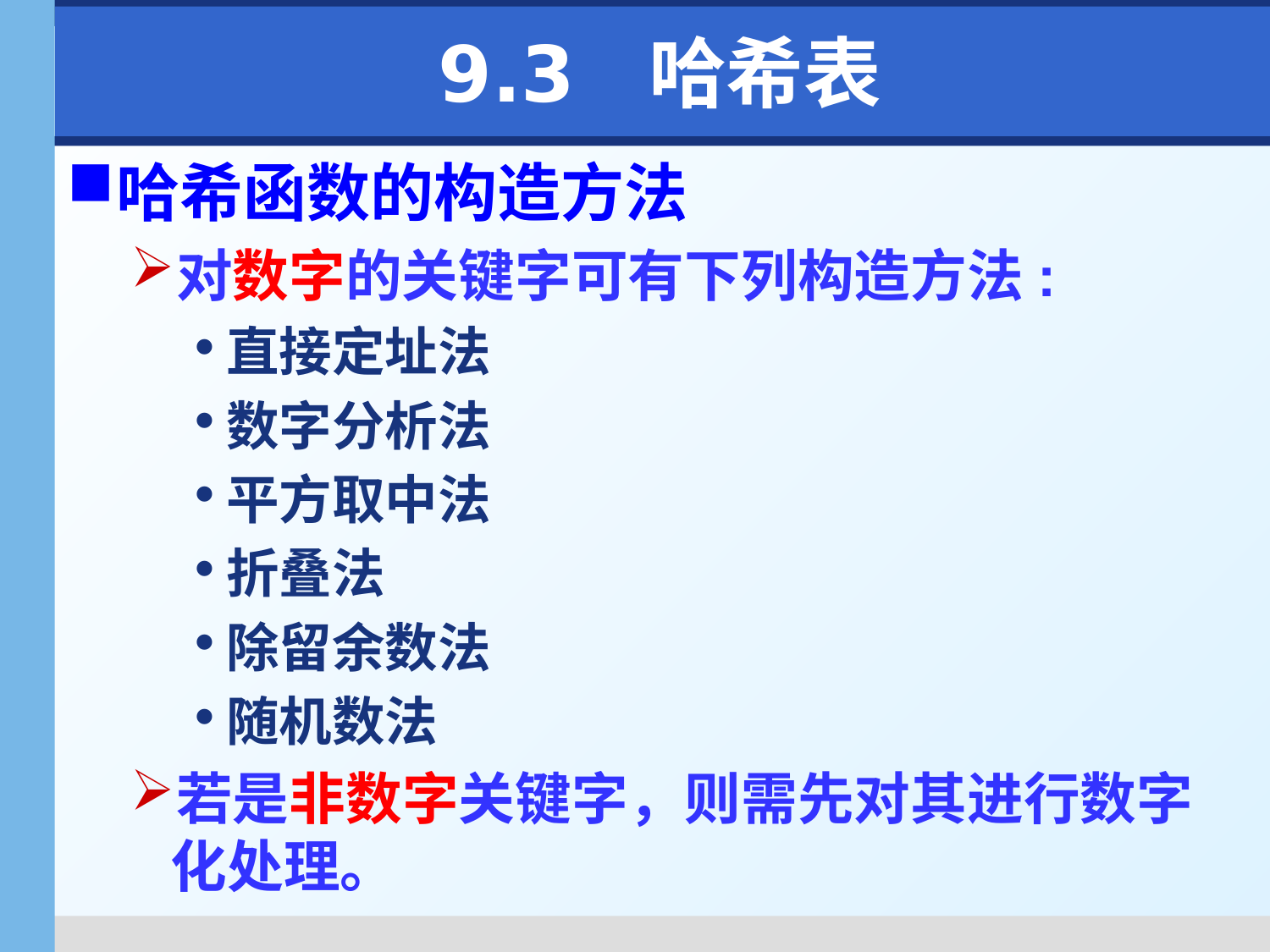

# 9.3  哈希表
哈希函数的构造方法
对数字的关键字可有下列构造方法:
直接定址法
数字分析法
平方取中法
折叠法
除留余数法
随机数法
若是非数字关键字，则需先对其进行数字化处理。